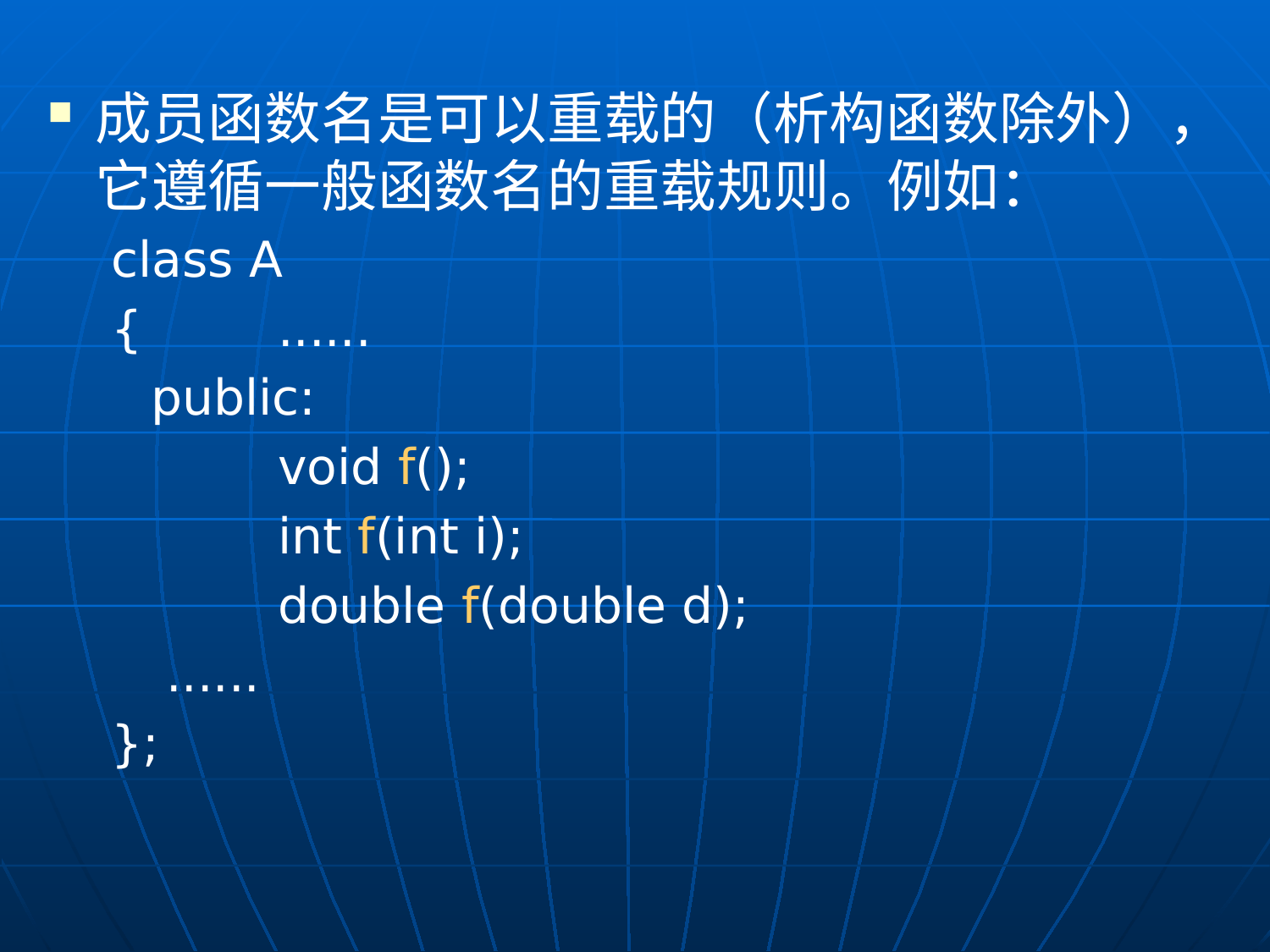

成员函数名是可以重载的（析构函数除外），它遵循一般函数名的重载规则。例如：
class A
{		......
	public:
		void f();
		int f(int i);
		double f(double d);
	 ......
};